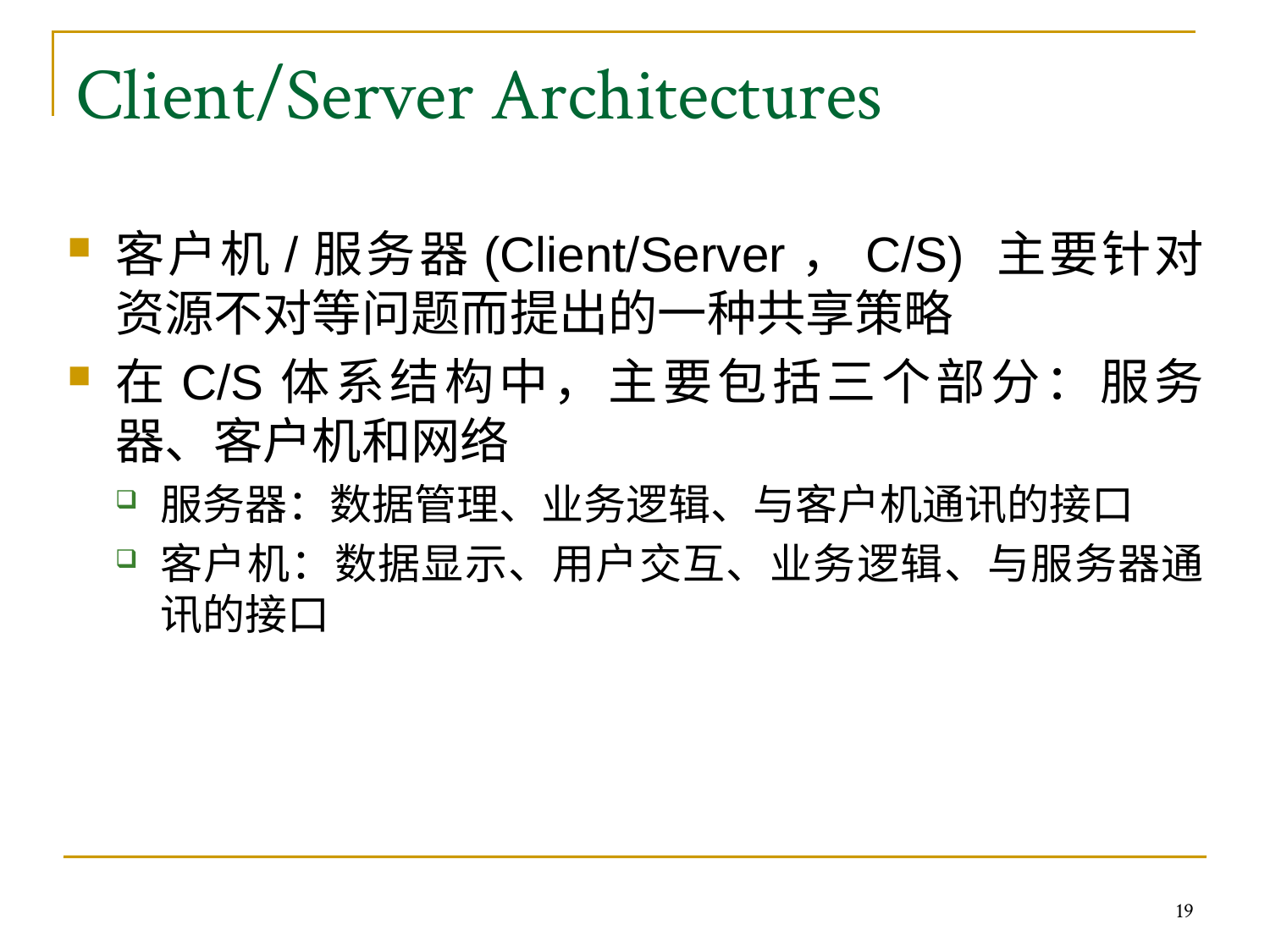

# Client/Server Architectures
客户机/服务器(Client/Server，C/S) 主要针对资源不对等问题而提出的一种共享策略
在C/S体系结构中，主要包括三个部分：服务器、客户机和网络
服务器：数据管理、业务逻辑、与客户机通讯的接口
客户机：数据显示、用户交互、业务逻辑、与服务器通讯的接口
19